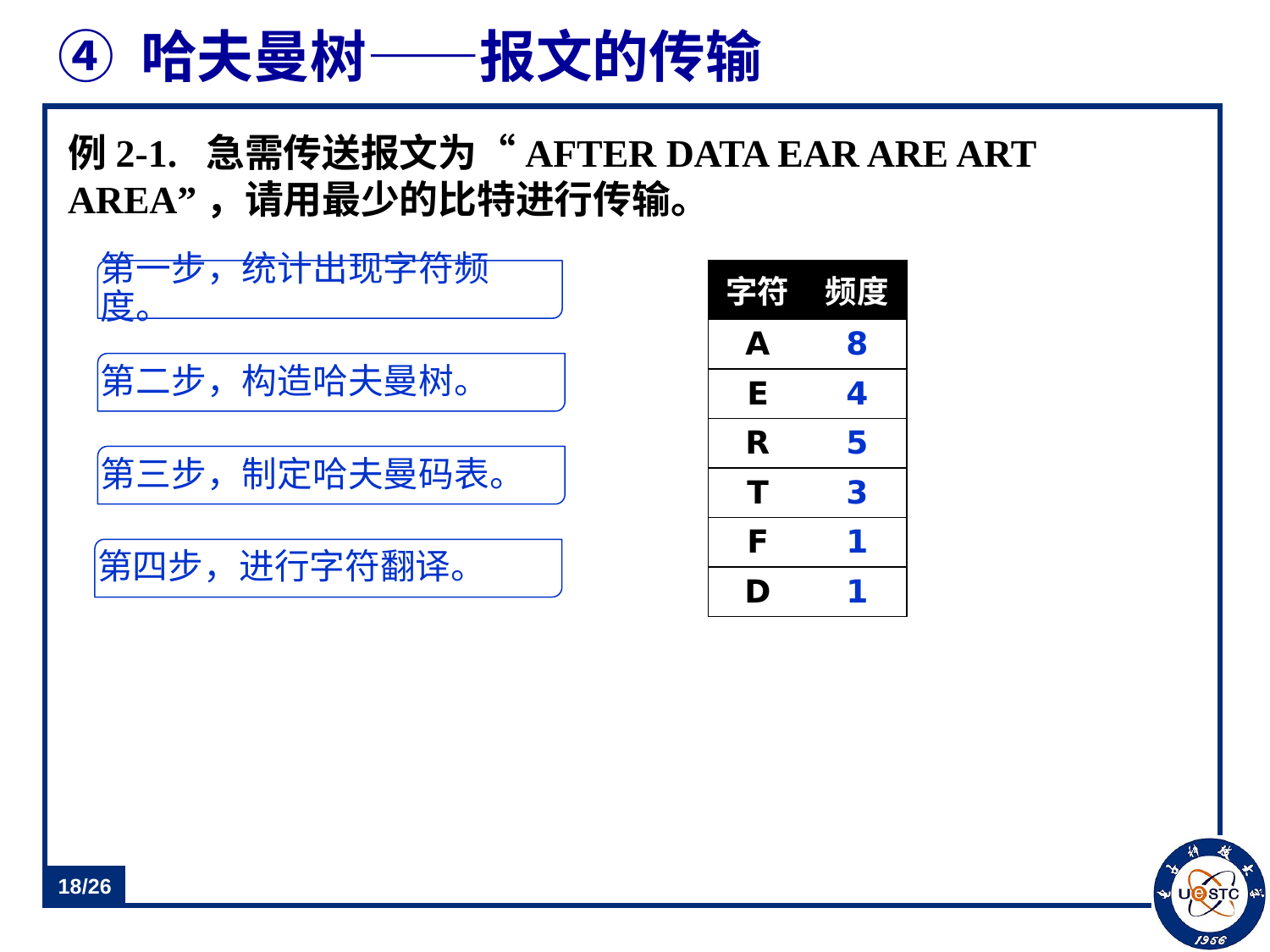

# ④ 哈夫曼树——报文的传输
例2-1.  急需传送报文为“AFTER DATA EAR ARE ART AREA”，请用最少的比特进行传输。

第一步，统计出现字符频度。
| 字符 | 频度 |
| --- | --- |
| A | 8 |
| E | 4 |
| R | 5 |
| T | 3 |
| F | 1 |
| D | 1 |
第二步，构造哈夫曼树。
第三步，制定哈夫曼码表。
第四步，进行字符翻译。
18/26